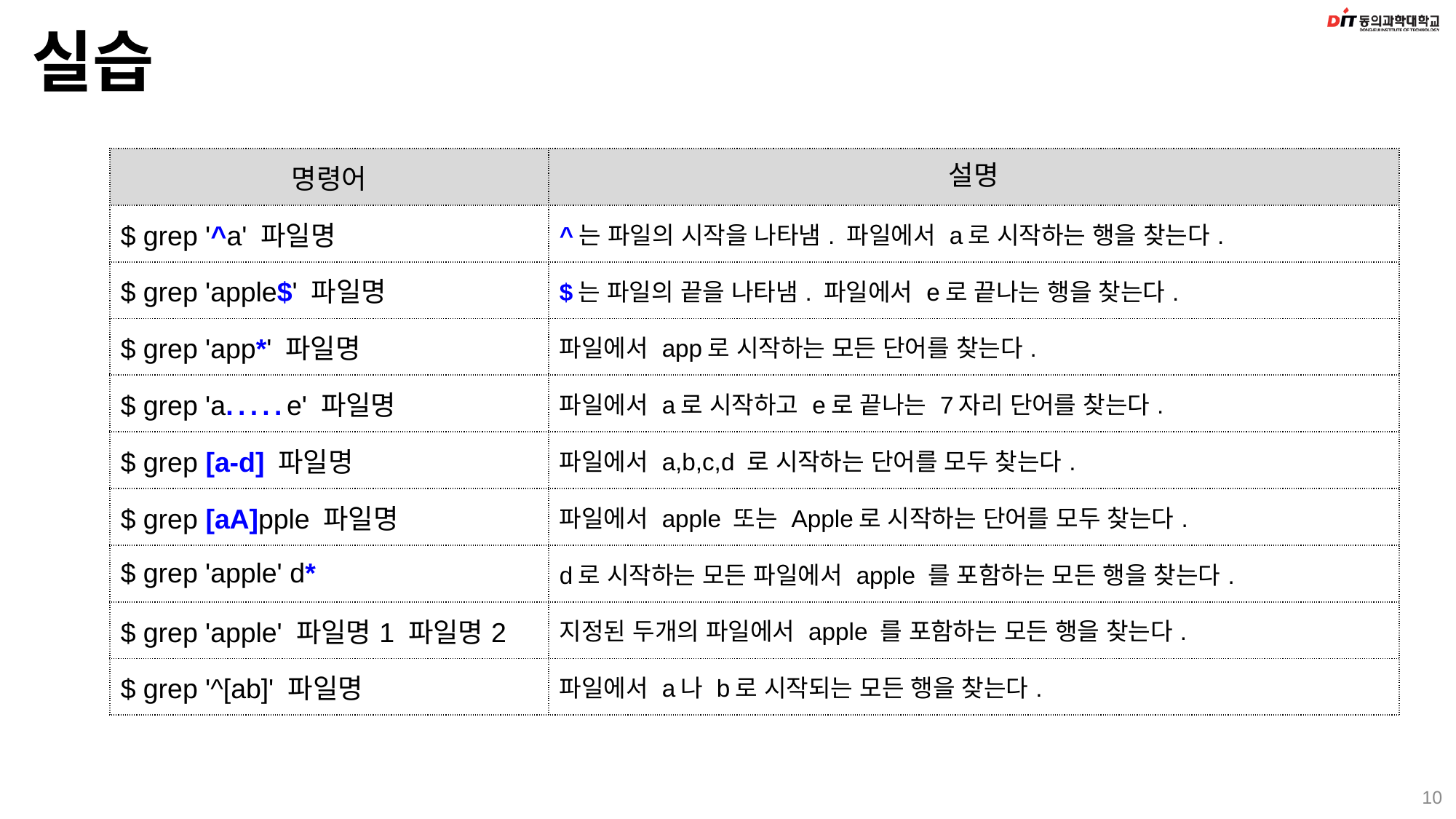

# 실습
| 명령어 | 설명 |
| --- | --- |
| $ grep '^a' 파일명 | ^는 파일의 시작을 나타냄. 파일에서 a로 시작하는 행을 찾는다. |
| $ grep 'apple$' 파일명 | $는 파일의 끝을 나타냄. 파일에서 e로 끝나는 행을 찾는다. |
| $ grep 'app\*' 파일명 | 파일에서 app로 시작하는 모든 단어를 찾는다. |
| $ grep 'a.....e' 파일명 | 파일에서 a로 시작하고 e로 끝나는 7자리 단어를 찾는다. |
| $ grep [a-d] 파일명 | 파일에서 a,b,c,d 로 시작하는 단어를 모두 찾는다. |
| $ grep [aA]pple 파일명 | 파일에서 apple 또는 Apple로 시작하는 단어를 모두 찾는다. |
| $ grep 'apple' d\* | d로 시작하는 모든 파일에서 apple 를 포함하는 모든 행을 찾는다. |
| $ grep 'apple' 파일명1 파일명2 | 지정된 두개의 파일에서 apple 를 포함하는 모든 행을 찾는다. |
| $ grep '^[ab]' 파일명 | 파일에서 a나 b로 시작되는 모든 행을 찾는다. |
10